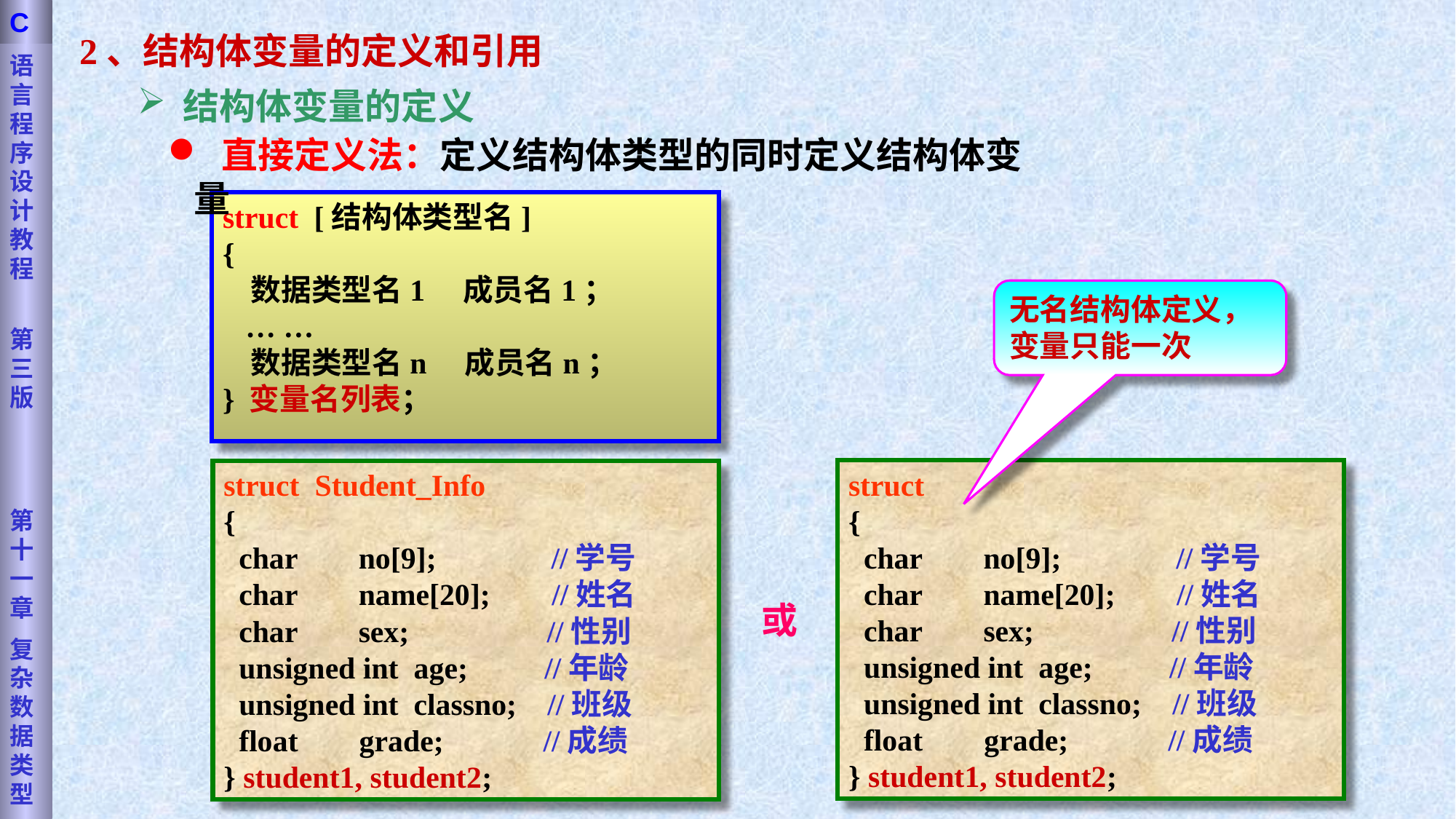

语言程序设计教程
第三版

第十一章
复杂数据类型
C
2、结构体变量的定义和引用
 结构体变量的定义
 直接定义法：定义结构体类型的同时定义结构体变量
struct  [结构体类型名]
{
   数据类型名1    成员名1；
   … …
   数据类型名n    成员名n；
} 变量名列表；
无名结构体定义，变量只能一次
struct
{
  char        no[9];               //学号
  char        name[20];        //姓名
  char        sex;                  //性别
  unsigned int  age;          //年龄
  unsigned int  classno;    //班级
  float        grade;             //成绩
} student1, student2;
struct  Student_Info
{
  char        no[9];               //学号
  char        name[20];        //姓名
  char        sex;                  //性别
  unsigned int  age;          //年龄
  unsigned int  classno;    //班级
  float        grade;             //成绩
} student1, student2;
或